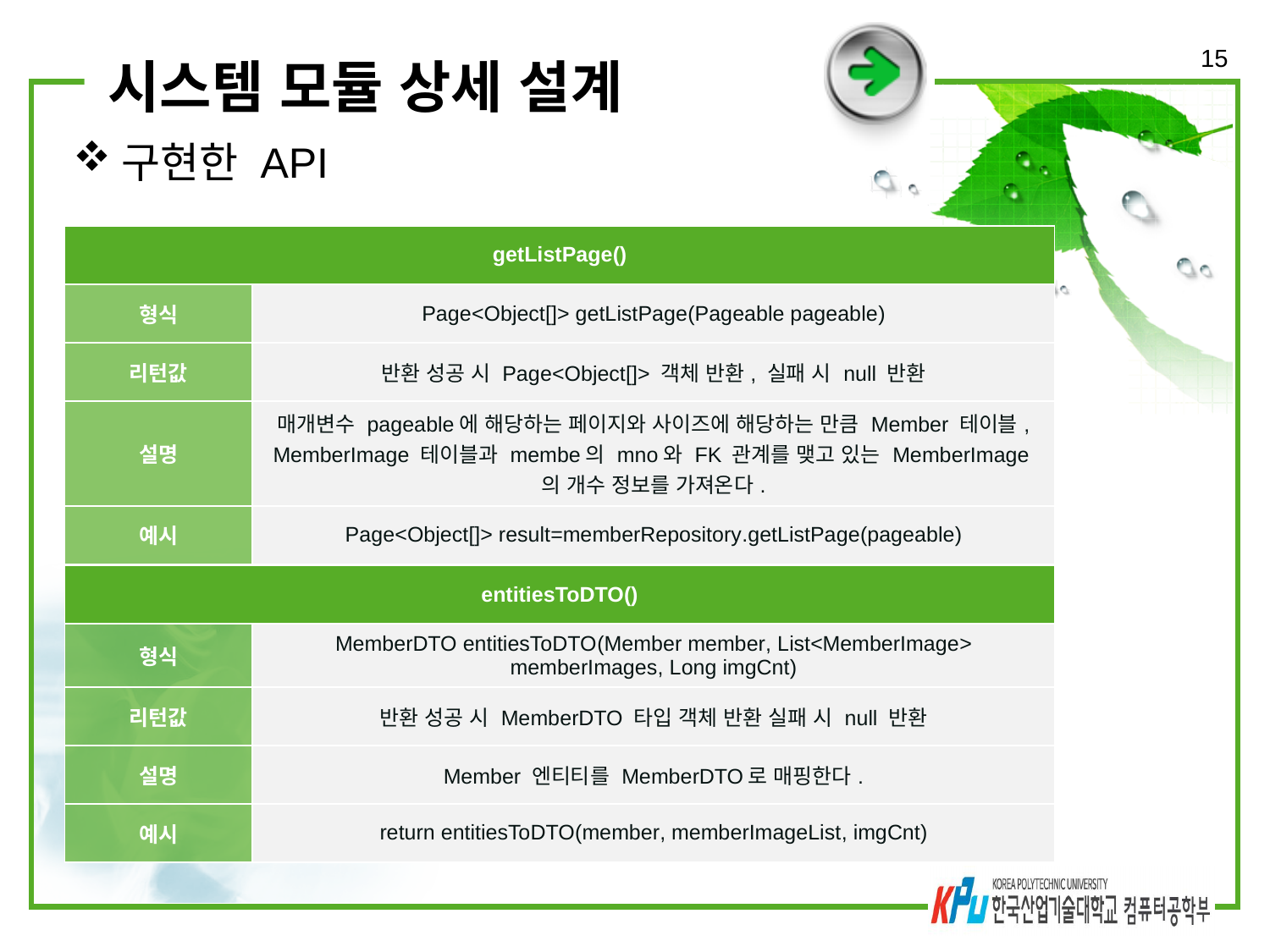

15
# 시스템 모듈 상세 설계
구현한 API
| getListPage() | Page<Object[]> result=memberRepository.getListPage(pageable) |
| --- | --- |
| 형식 | Page<Object[]> getListPage(Pageable pageable) |
| 리턴값 | 반환 성공 시 Page<Object[]> 객체 반환, 실패 시 null 반환 |
| 설명 | 매개변수 pageable에 해당하는 페이지와 사이즈에 해당하는 만큼 Member 테이블, MemberImage 테이블과 membe의 mno와 FK 관계를 맺고 있는 MemberImage의 개수 정보를 가져온다. |
| 예시 | Page<Object[]> result=memberRepository.getListPage(pageable) |
| entitiesToDTO() | return entitiesToDTO(member, memberImageList, imgCnt) |
| --- | --- |
| 형식 | MemberDTO entitiesToDTO(Member member, List<MemberImage> memberImages, Long imgCnt) |
| 리턴값 | 반환 성공 시 MemberDTO 타입 객체 반환 실패 시 null 반환 |
| 설명 | Member 엔티티를 MemberDTO로 매핑한다. |
| 예시 | return entitiesToDTO(member, memberImageList, imgCnt) |